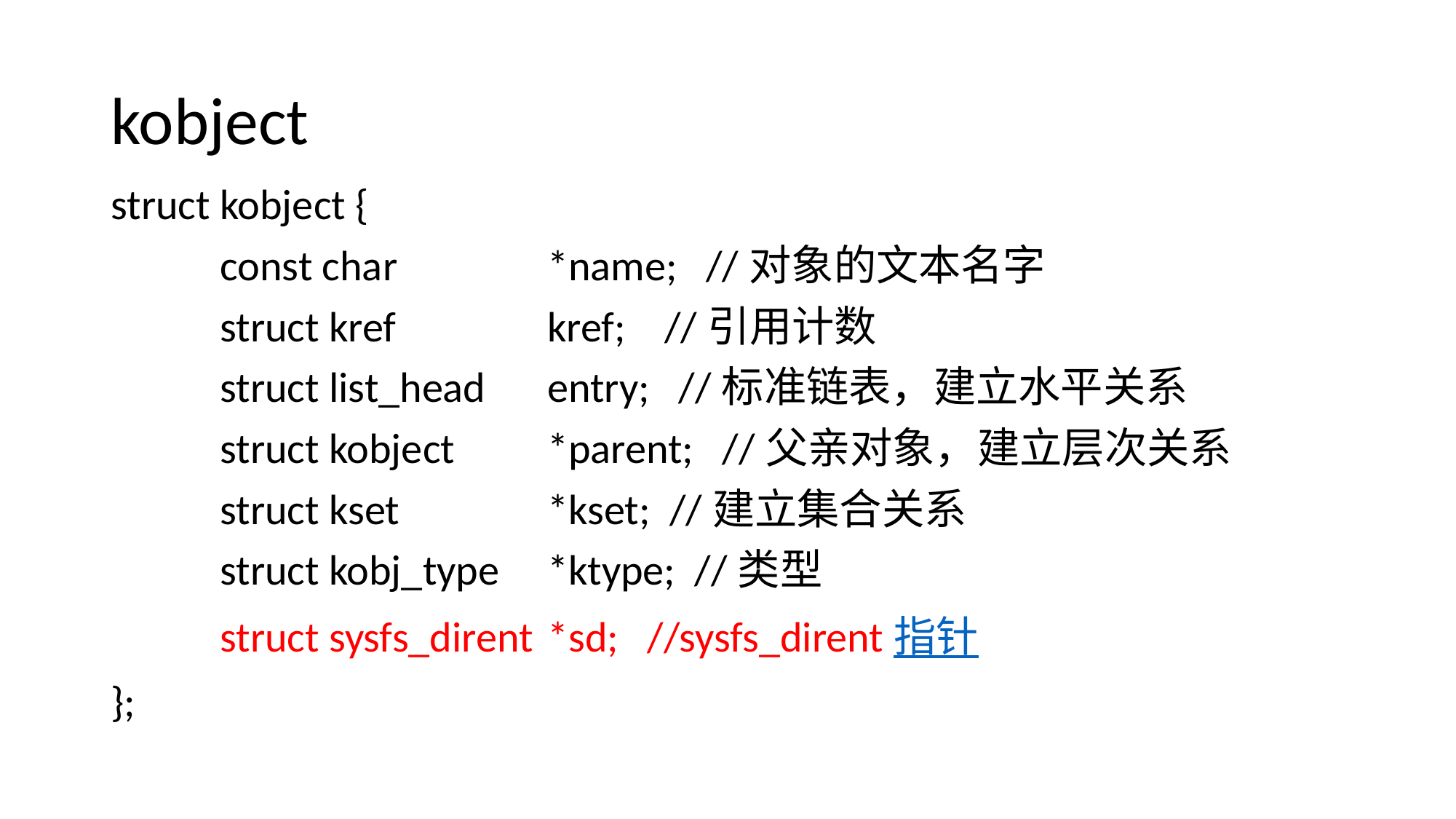

# kobject
struct kobject {
	const char		*name;   //对象的文本名字
	struct kref		kref;    //引用计数
	struct list_head	entry;   //标准链表，建立水平关系
	struct kobject	*parent;   //父亲对象，建立层次关系
	struct kset		*kset;  //建立集合关系
	struct kobj_type	*ktype;  //类型
	struct sysfs_dirent	*sd;   //sysfs_dirent指针
};